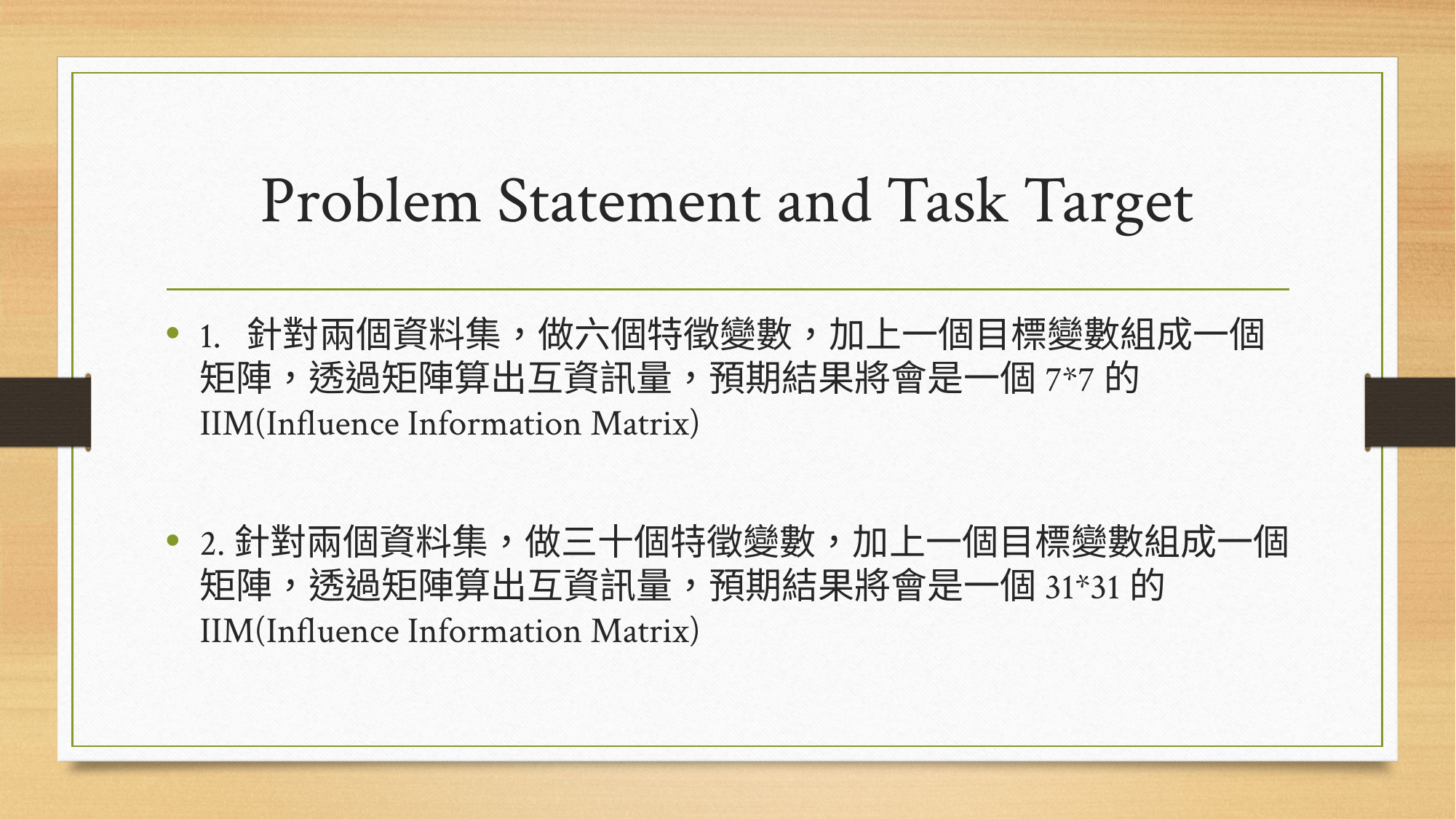

# Problem Statement and Task Target
1.  針對兩個資料集，做六個特徵變數，加上一個目標變數組成一個矩陣，透過矩陣算出互資訊量，預期結果將會是一個7*7的IIM(Influence Information Matrix)

2.針對兩個資料集，做三十個特徵變數，加上一個目標變數組成一個矩陣，透過矩陣算出互資訊量，預期結果將會是一個31*31的IIM(Influence Information Matrix)